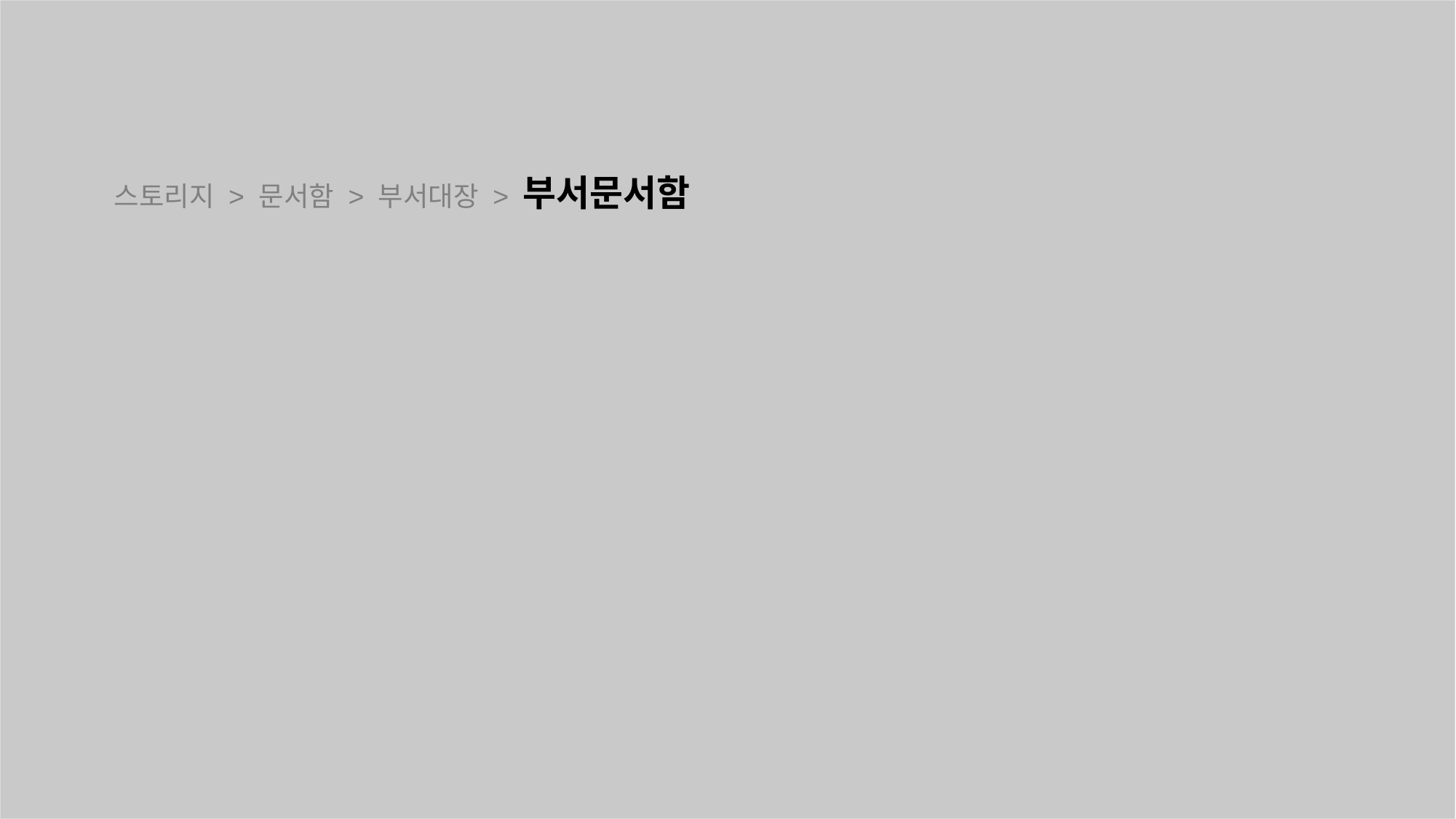

스토리지 > 문서함 > 부서대장 > 부서문서함